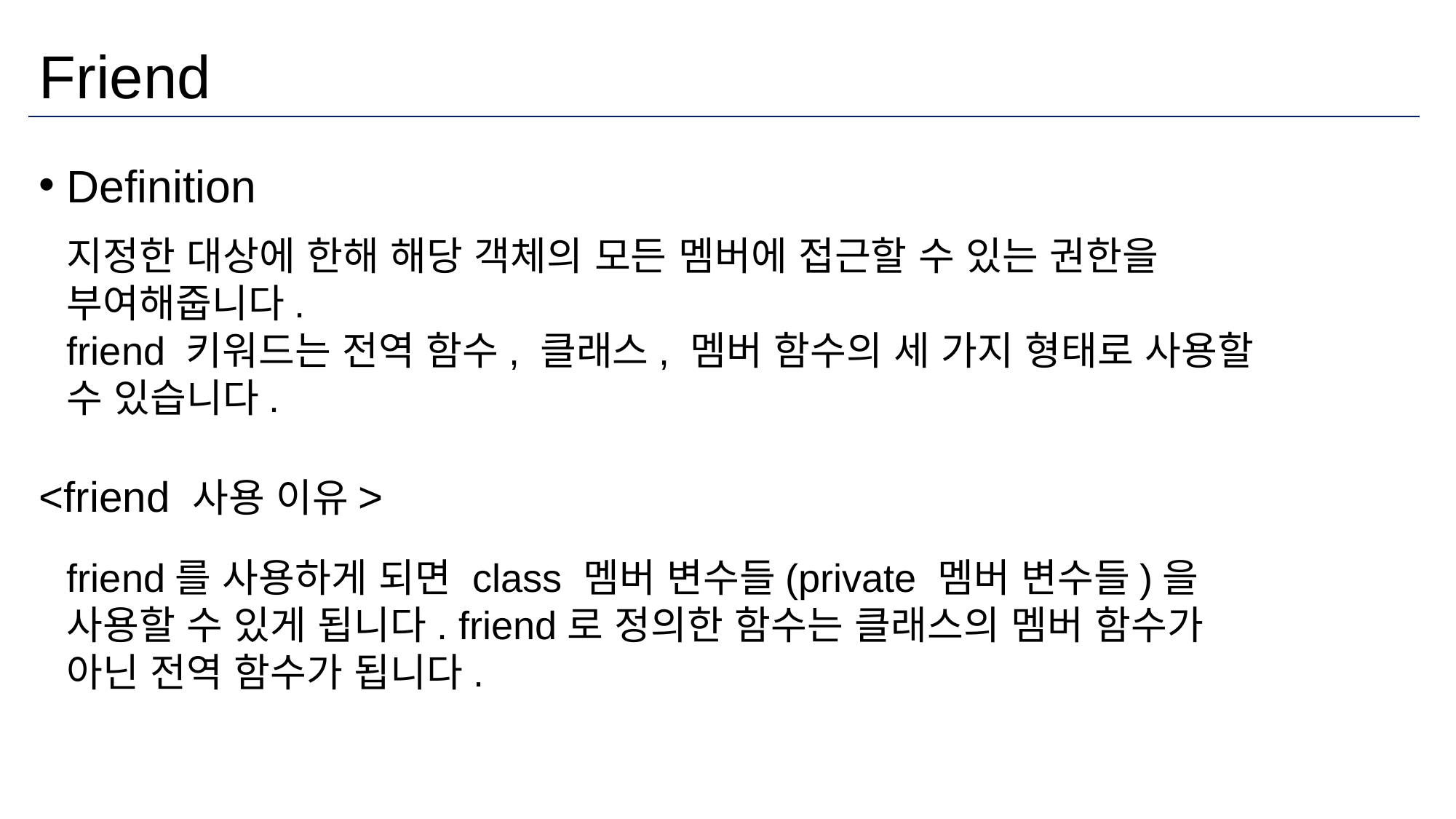

# Friend
Definition
지정한 대상에 한해 해당 객체의 모든 멤버에 접근할 수 있는 권한을 부여해줍니다.
friend 키워드는 전역 함수, 클래스, 멤버 함수의 세 가지 형태로 사용할 수 있습니다.
<friend 사용 이유>
friend를 사용하게 되면 class 멤버 변수들(private 멤버 변수들)을
사용할 수 있게 됩니다. friend로 정의한 함수는 클래스의 멤버 함수가
아닌 전역 함수가 됩니다.